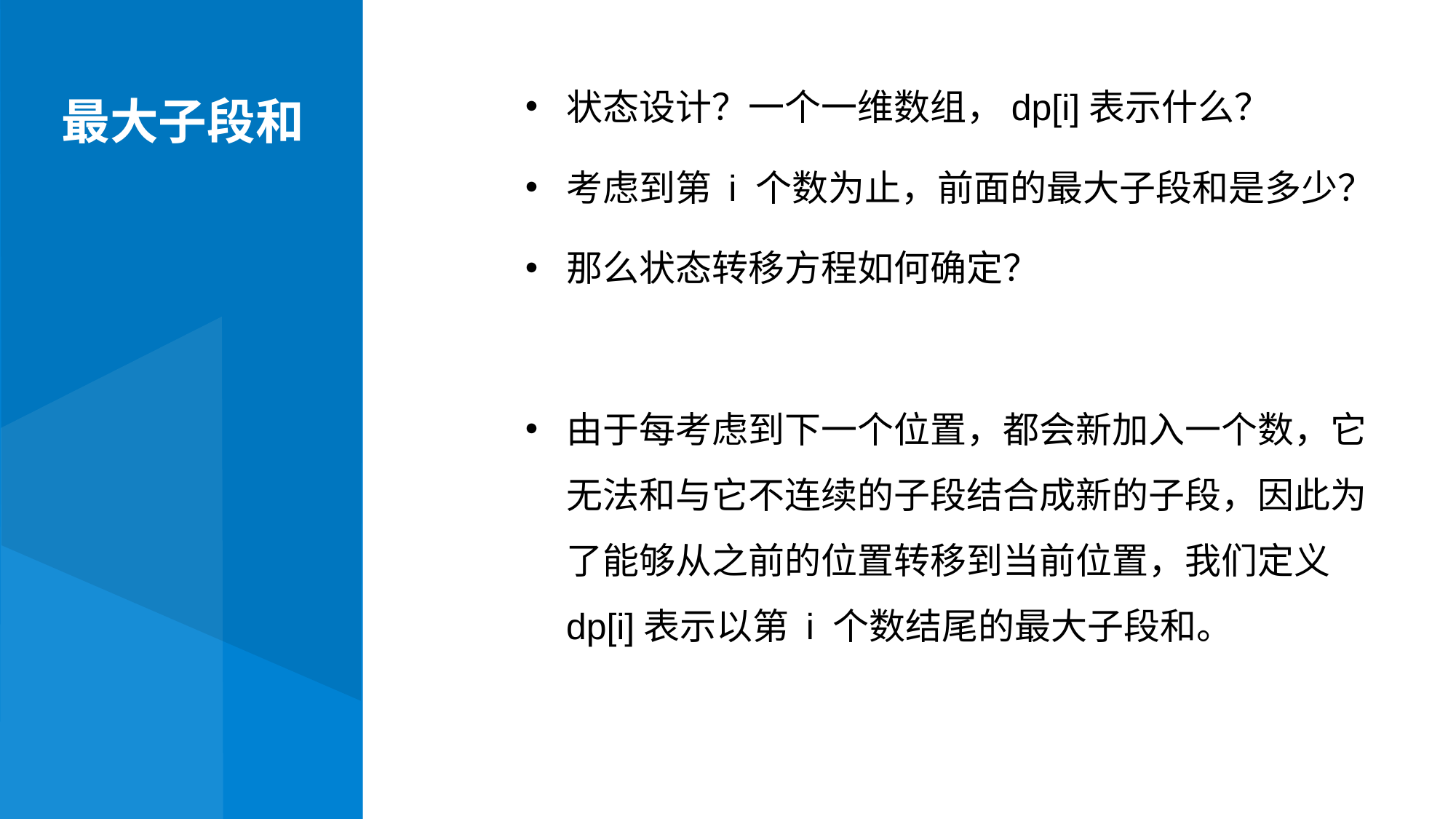

最大子段和
状态设计？一个一维数组，dp[i]表示什么？
考虑到第 i 个数为止，前面的最大子段和是多少？
那么状态转移方程如何确定？

由于每考虑到下一个位置，都会新加入一个数，它无法和与它不连续的子段结合成新的子段，因此为了能够从之前的位置转移到当前位置，我们定义dp[i]表示以第 i 个数结尾的最大子段和。